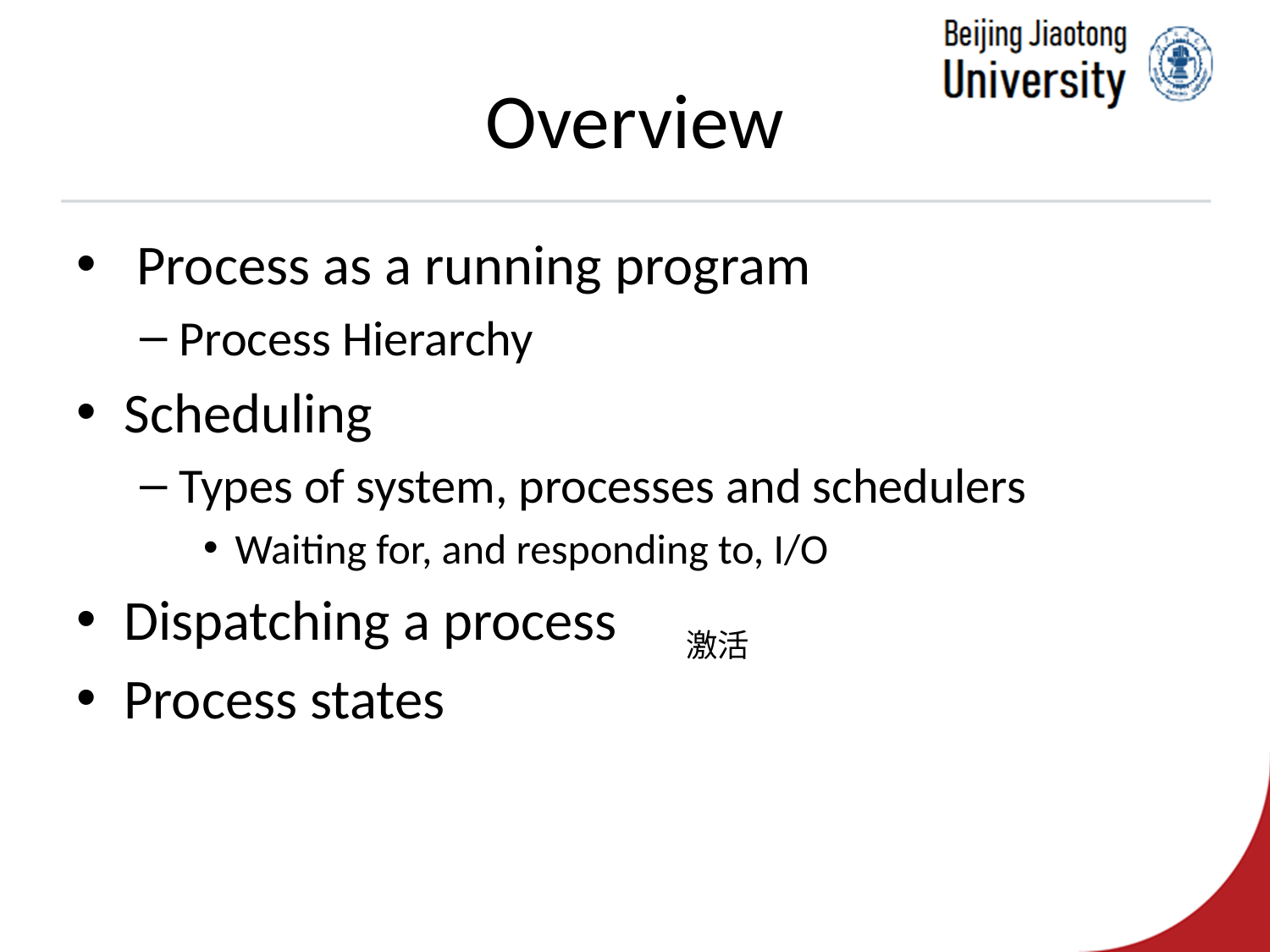

# Overview
 Process as a running program
Process Hierarchy
Scheduling
Types of system, processes and schedulers
Waiting for, and responding to, I/O
Dispatching a process
Process states
激活